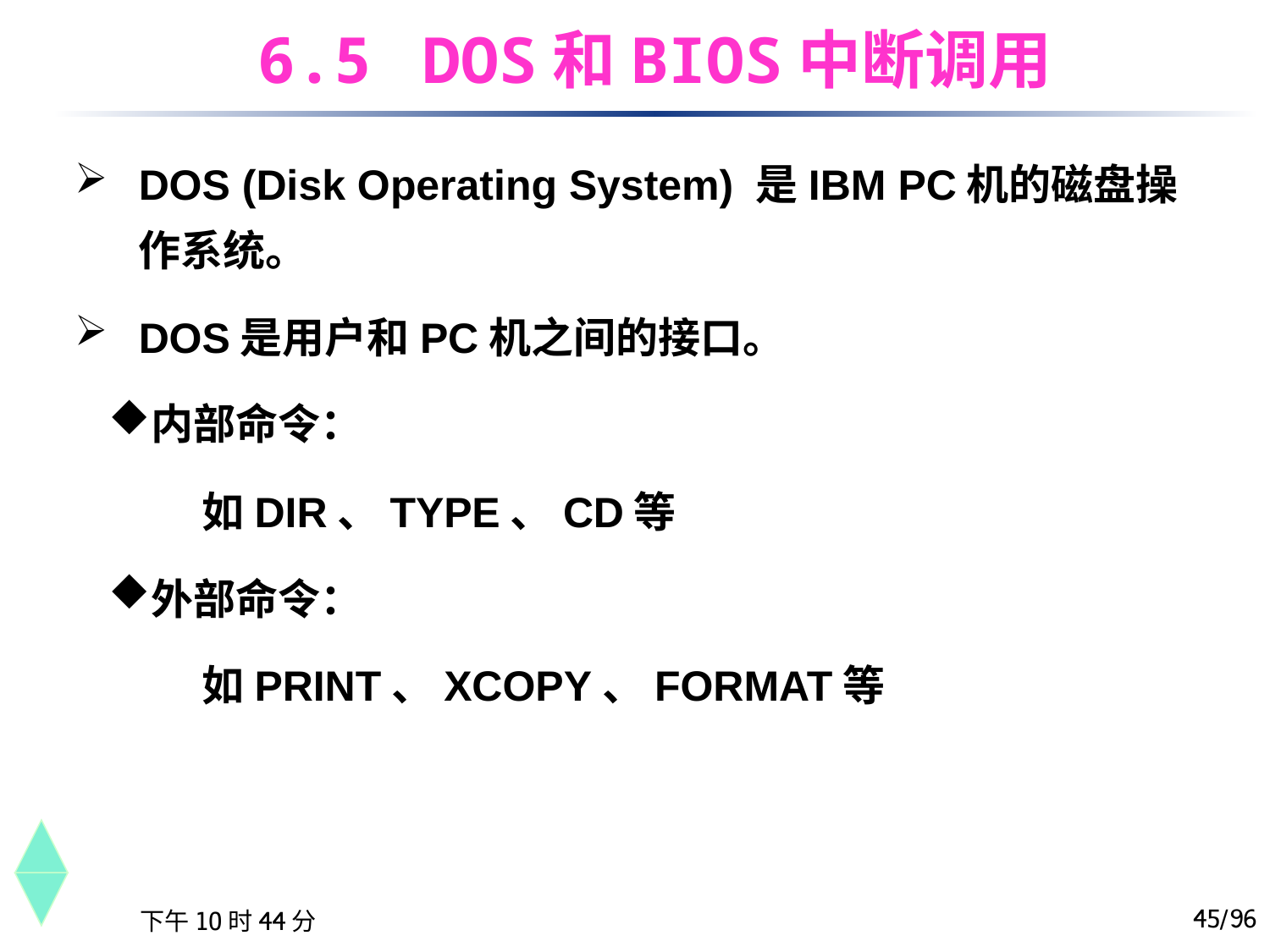

6.5	 DOS和BIOS中断调用
DOS (Disk Operating System) 是IBM PC机的磁盘操作系统。
DOS是用户和PC机之间的接口。
内部命令：
如DIR、TYPE、CD等
外部命令：
如PRINT、XCOPY、FORMAT等
45/96
下午10时44分